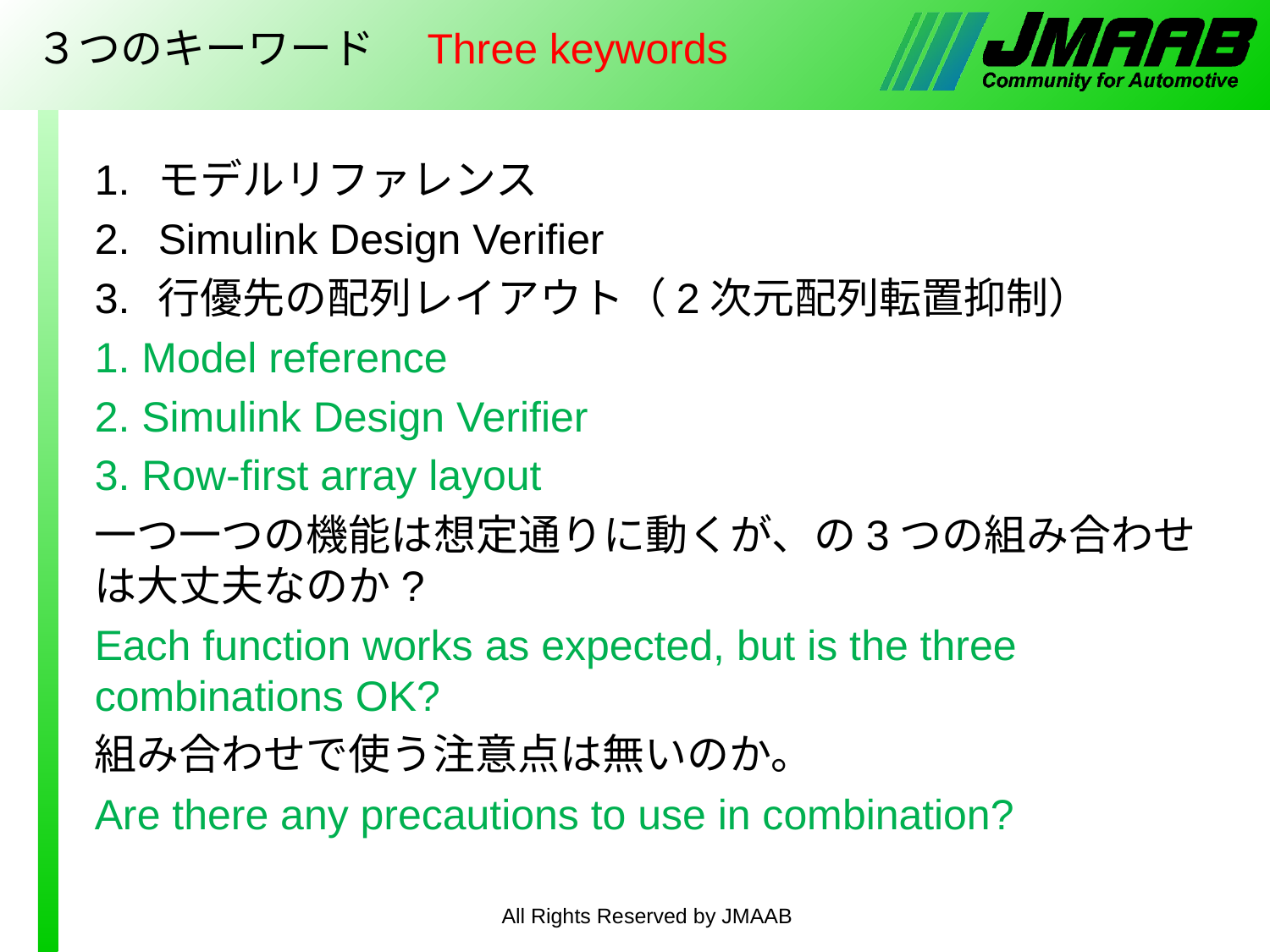

# ３つのキーワード　Three keywords
モデルリファレンス
Simulink Design Verifier
行優先の配列レイアウト（2次元配列転置抑制）
1. Model reference
2. Simulink Design Verifier
3. Row-first array layout
一つ一つの機能は想定通りに動くが、の3つの組み合わせは大丈夫なのか?
Each function works as expected, but is the three combinations OK?
組み合わせで使う注意点は無いのか。
Are there any precautions to use in combination?